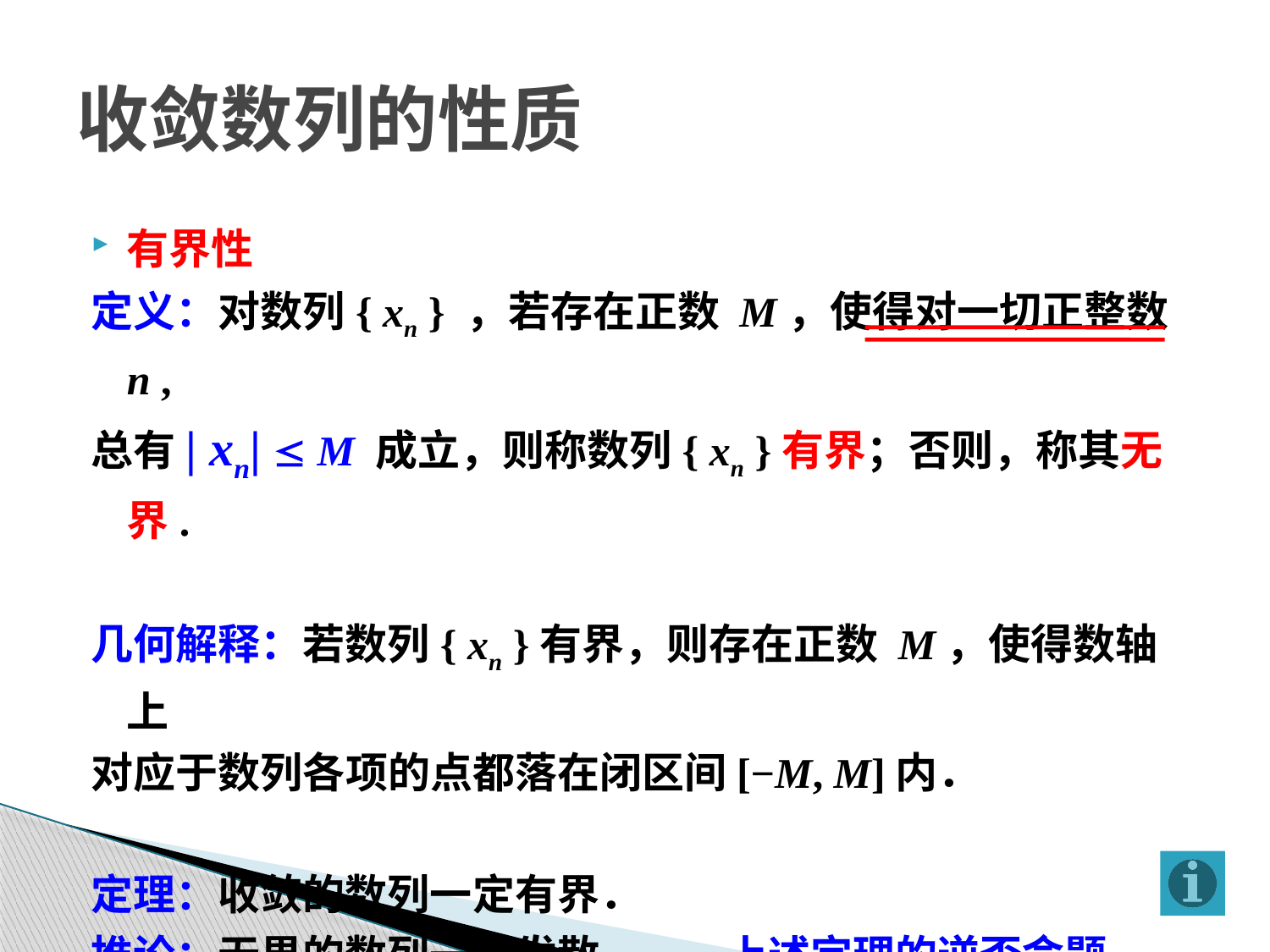

# 收敛数列的性质
有界性
定义：对数列{ xn } ，若存在正数 M，使得对一切正整数 n ,
总有| xn| ≤ M 成立，则称数列{ xn }有界；否则，称其无界.

几何解释：若数列{ xn }有界，则存在正数 M，使得数轴上
对应于数列各项的点都落在闭区间[−M, M]内．

定理：收敛的数列一定有界．
推论：无界的数列一定发散．——上述定理的逆否命题
问题：有界数列是否一定收敛？